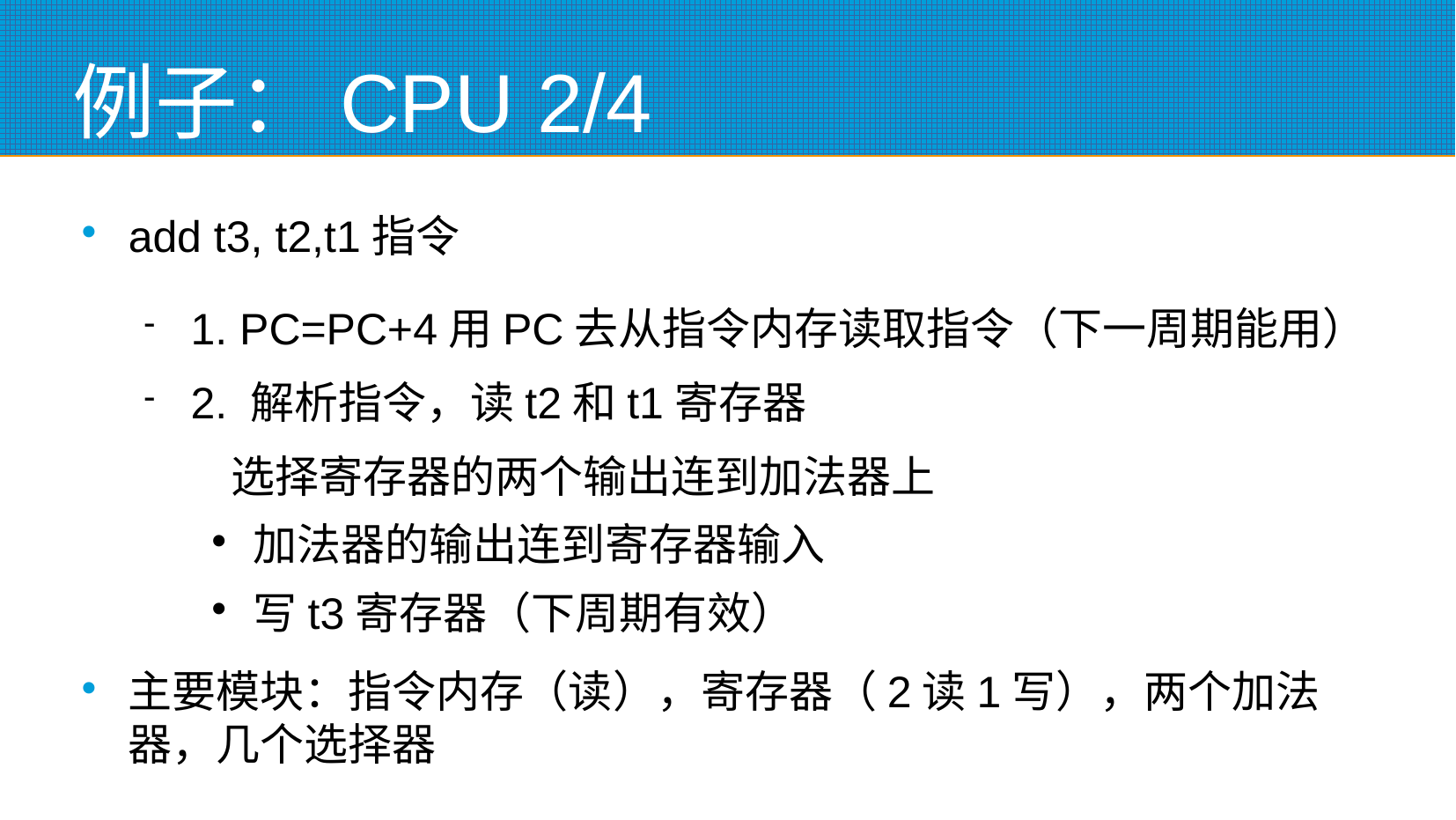

# 例子：CPU 2/4
add t3, t2,t1指令
1. PC=PC+4用PC去从指令内存读取指令（下一周期能用）
2. 解析指令，读t2和t1寄存器
   选择寄存器的两个输出连到加法器上
加法器的输出连到寄存器输入
写t3寄存器（下周期有效）
主要模块：指令内存（读），寄存器（2读1写），两个加法器，几个选择器